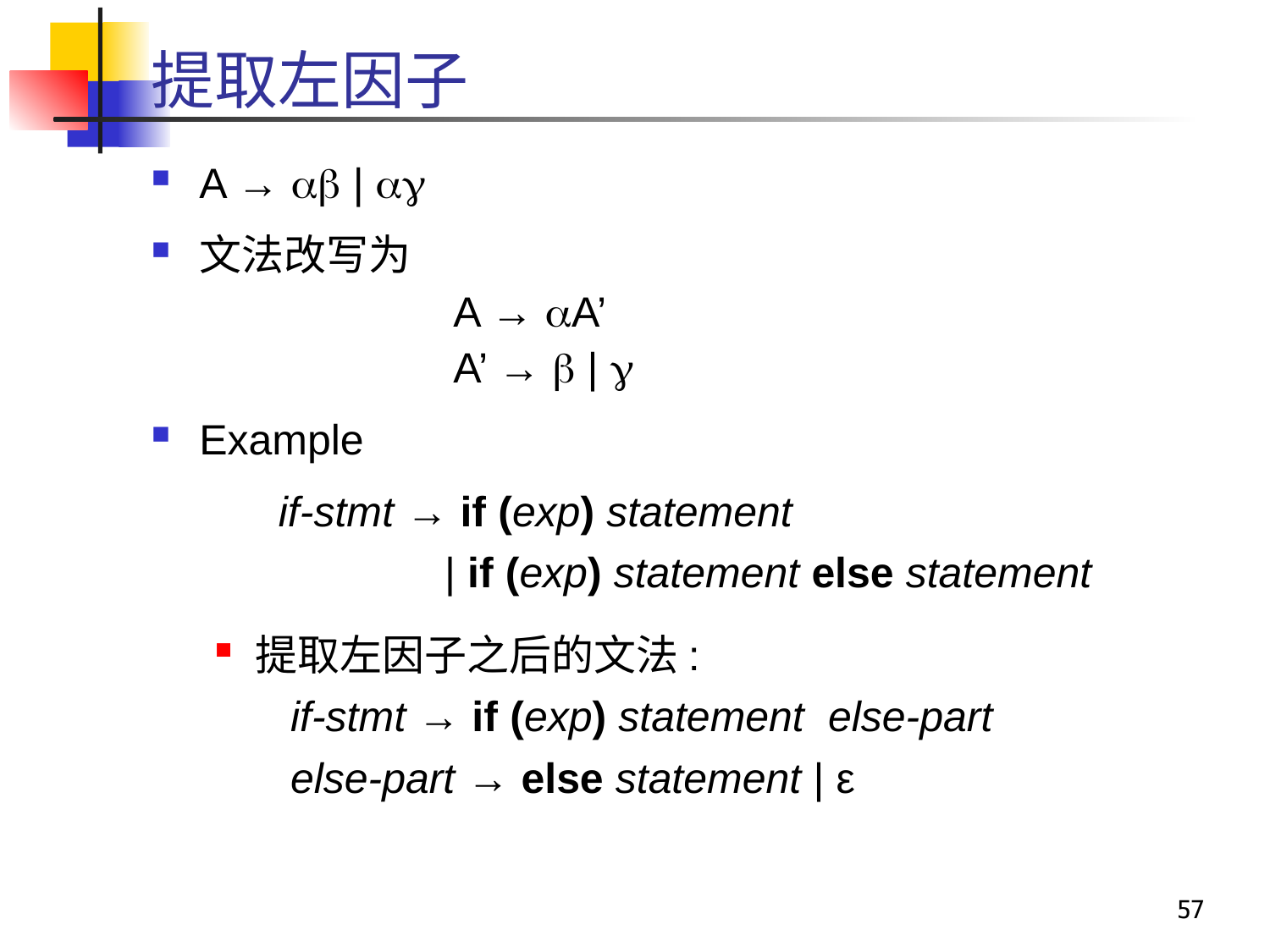

# 提取左因子
A → αβ | αγ
文法改写为
			A → αA’
			A’ → β | γ
Example
if-stmt → if (exp) statement
              | if (exp) statement else statement
提取左因子之后的文法:
 if-stmt → if (exp) statement  else-part
 else-part → else statement | ε

57